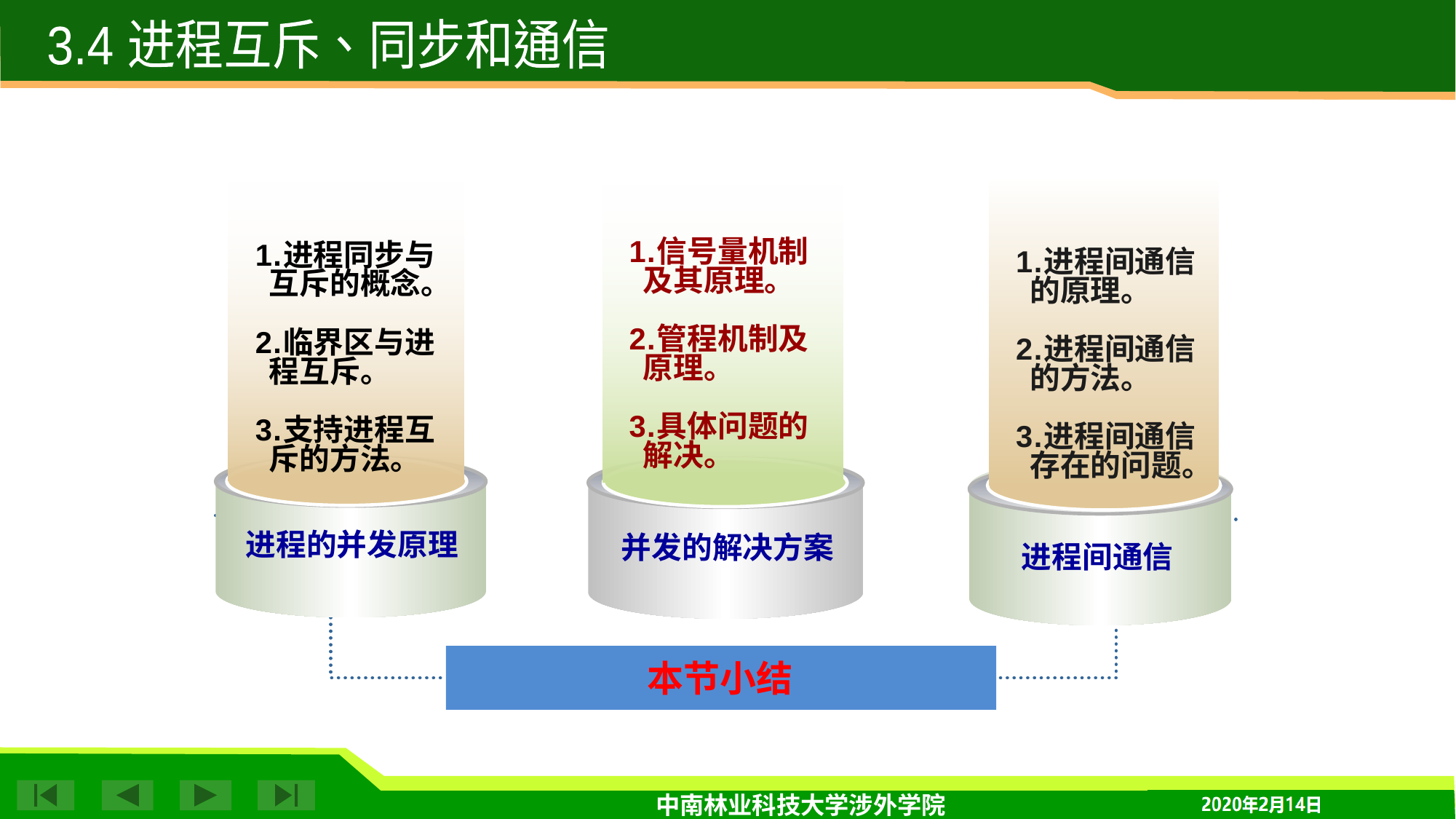

3.4 进程互斥、同步和通信

信号量机制及其原理。

管程机制及原理。

具体问题的解决。
进程同步与互斥的概念。

临界区与进程互斥。

支持进程互斥的方法。

进程间通信的原理。

进程间通信的方法。

进程间通信存在的问题。

进程的并发原理
并发的解决方案
进程间通信

本节小结